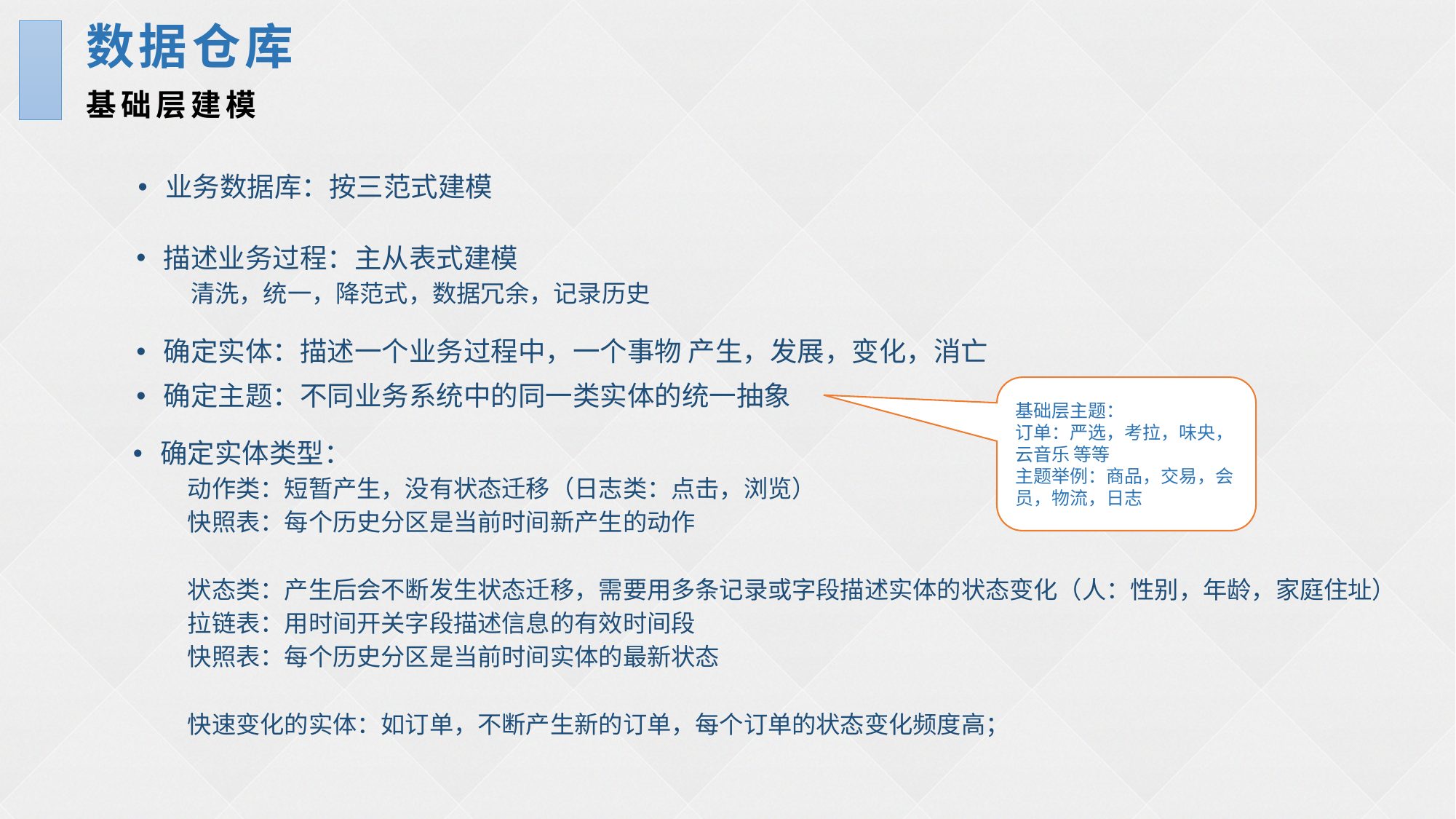

数据仓库

基础层建模
业务数据库：按三范式建模
描述业务过程：主从表式建模
清洗，统一，降范式，数据冗余，记录历史
确定实体：描述一个业务过程中，一个事物 产生，发展，变化，消亡
确定主题：不同业务系统中的同一类实体的统一抽象
基础层主题：
订单：严选，考拉，味央，云音乐 等等
主题举例：商品，交易，会员，物流，日志
确定实体类型：
动作类：短暂产生，没有状态迁移（日志类：点击，浏览）
快照表：每个历史分区是当前时间新产生的动作

状态类：产生后会不断发生状态迁移，需要用多条记录或字段描述实体的状态变化（人：性别，年龄，家庭住址）
拉链表：用时间开关字段描述信息的有效时间段
快照表：每个历史分区是当前时间实体的最新状态

快速变化的实体：如订单，不断产生新的订单，每个订单的状态变化频度高；